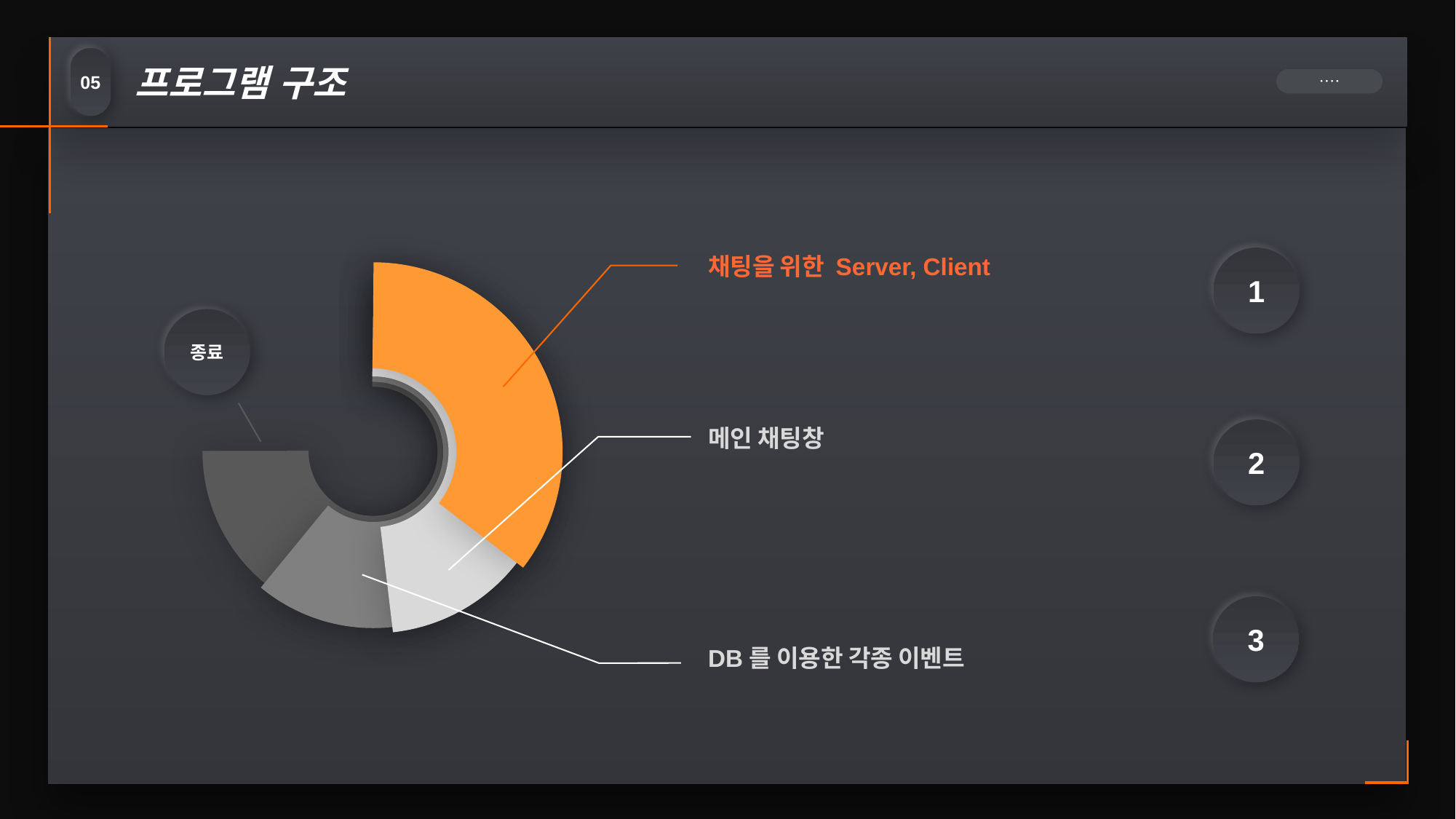

프로그램 구조

05
●  ●  ●  ●

채팅을 위한 Server, Client

1

종료

메인 채팅창

2

3
DB를 이용한 각종 이벤트